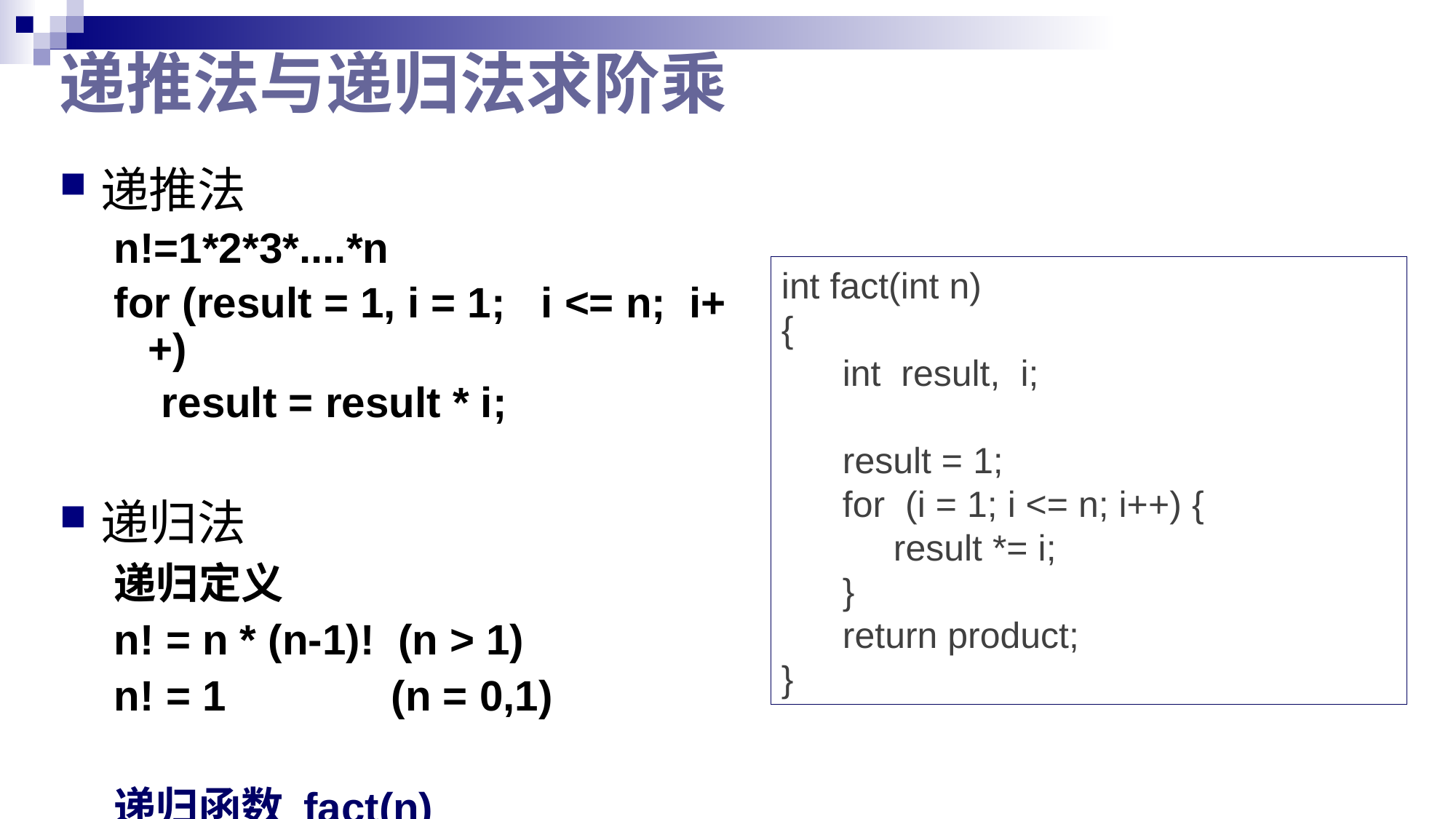

# 递推法与递归法求阶乘
递推法
n!=1*2*3*....*n
for (result = 1, i = 1;   i <= n;  i++)
    result = result * i;

递归法
递归定义
n! = n * (n-1)!  (n > 1)
n! = 1              (n = 0,1)

递归函数 fact(n)
int fact(int n)
{
      int  result,  i;

      result = 1;
      for  (i = 1; i <= n; i++) {
           result *= i;
      }
      return product;
}